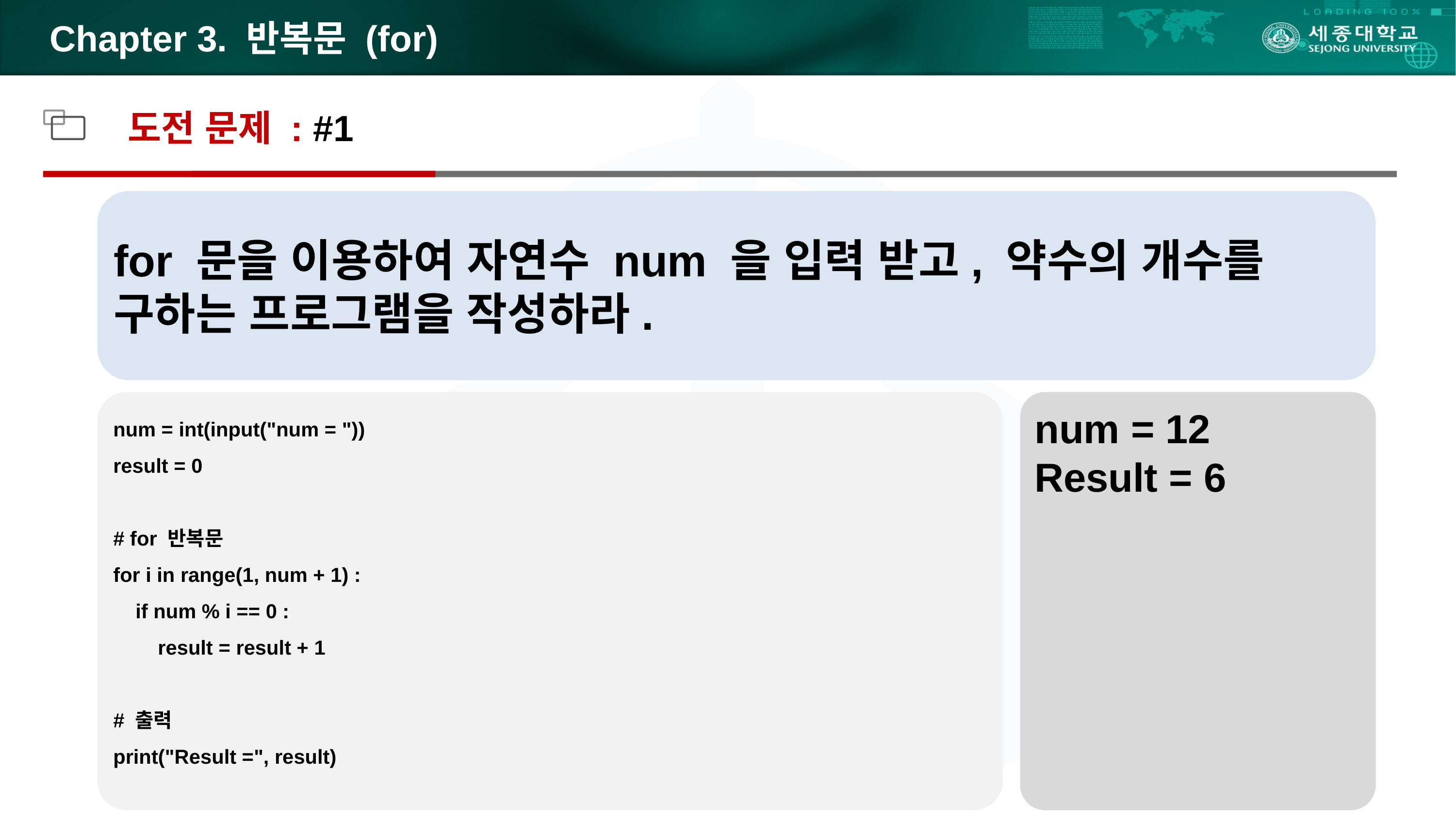

# Chapter 3. 반복문 (for)
도전 문제 : #1
for 문을 이용하여 자연수 num 을 입력 받고, 약수의 개수를 구하는 프로그램을 작성하라.
num = int(input("num = "))
result = 0

# for 반복문
for i in range(1, num + 1) :
    if num % i == 0 :
        result = result + 1

# 출력
print("Result =", result)
num = 12
Result = 6